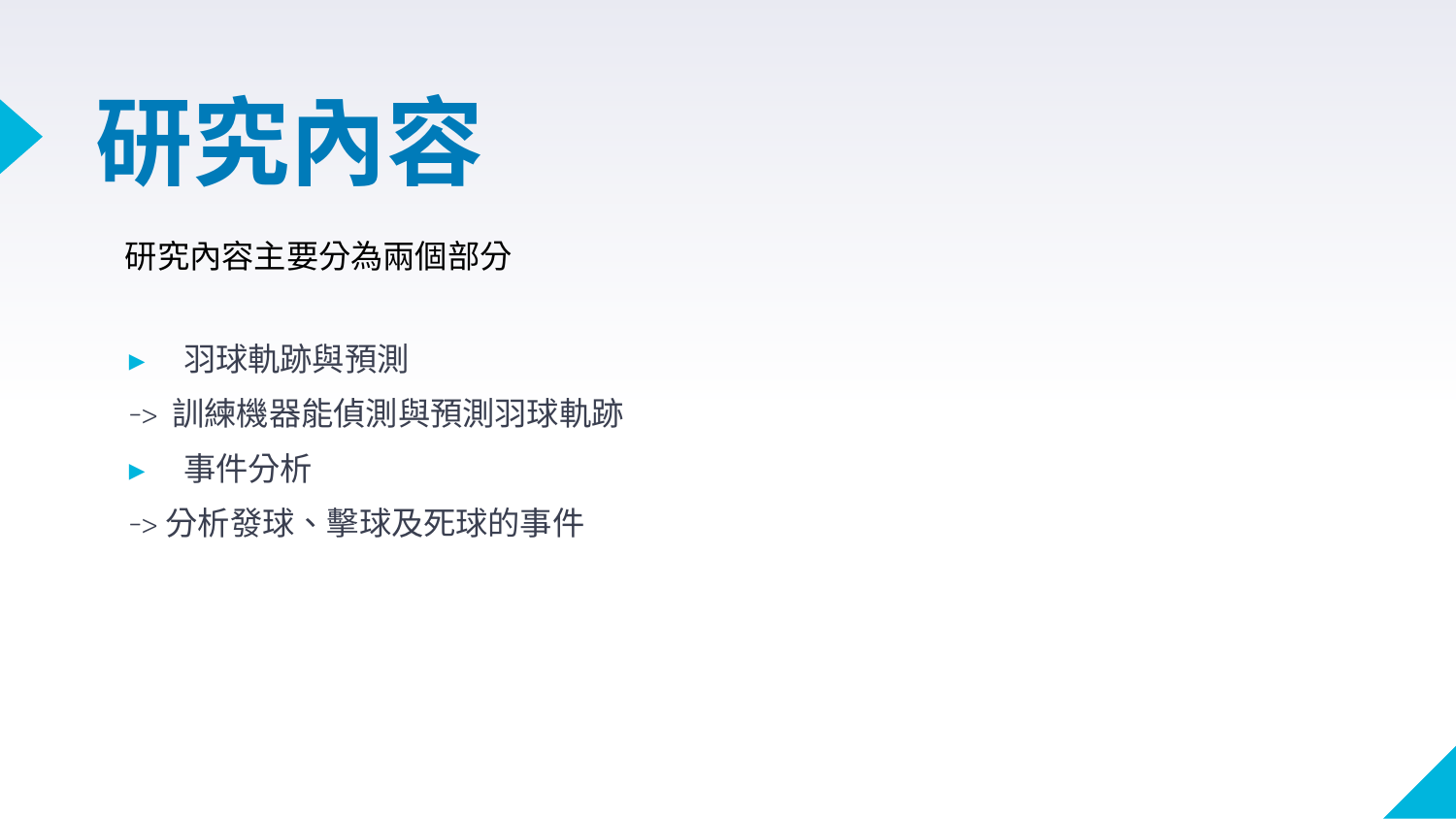

# 研究內容
研究內容主要分為兩個部分

羽球軌跡與預測
-> 訓練機器能偵測與預測羽球軌跡
事件分析
->分析發球、擊球及死球的事件